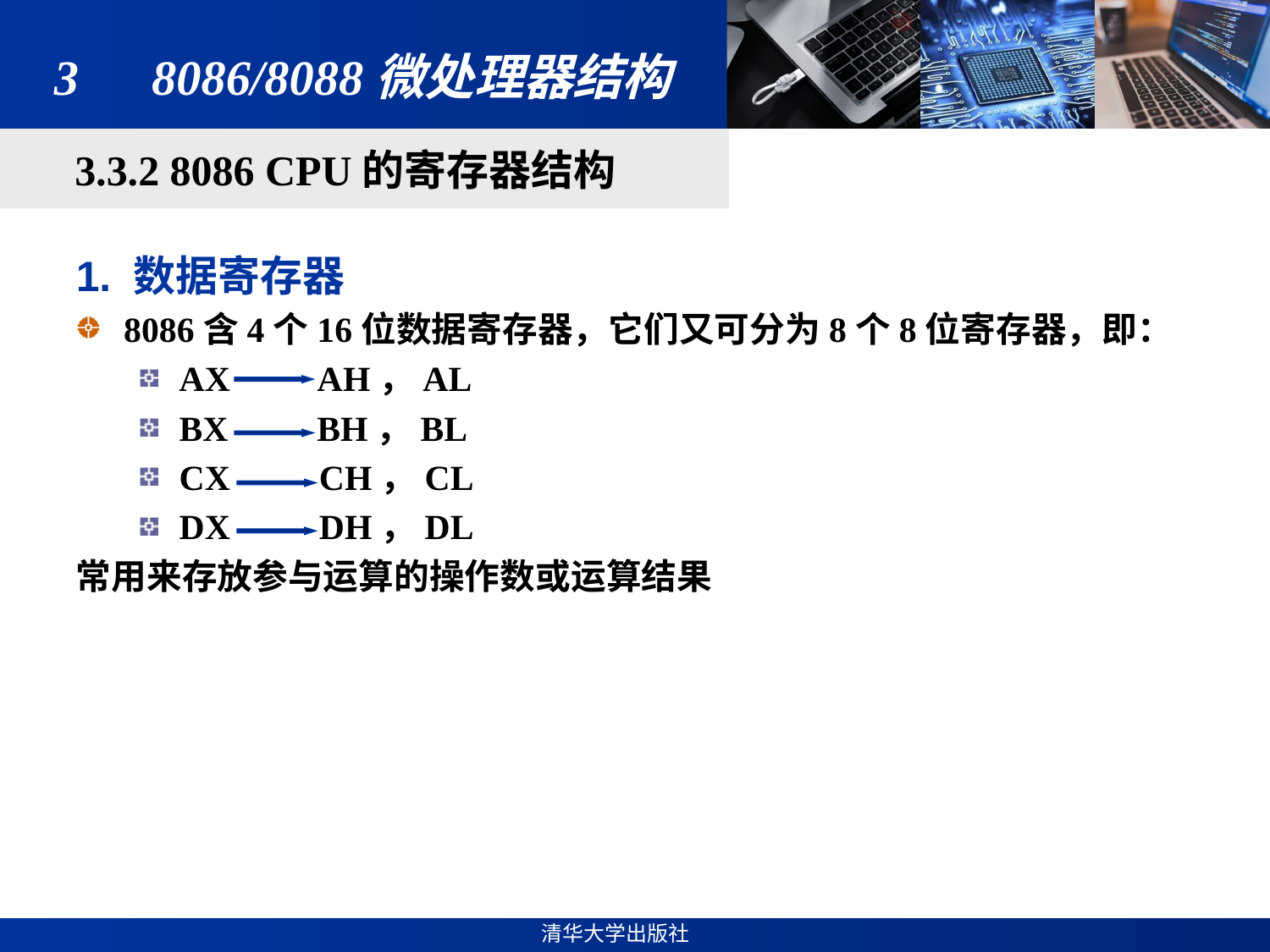

# 3　8086/8088微处理器结构
3.3.2 8086 CPU的寄存器结构
1. 数据寄存器
8086含4个16位数据寄存器，它们又可分为8个8位寄存器，即：
AX          AH，AL
BX          BH，BL
CX          CH，CL
DX          DH，DL
常用来存放参与运算的操作数或运算结果